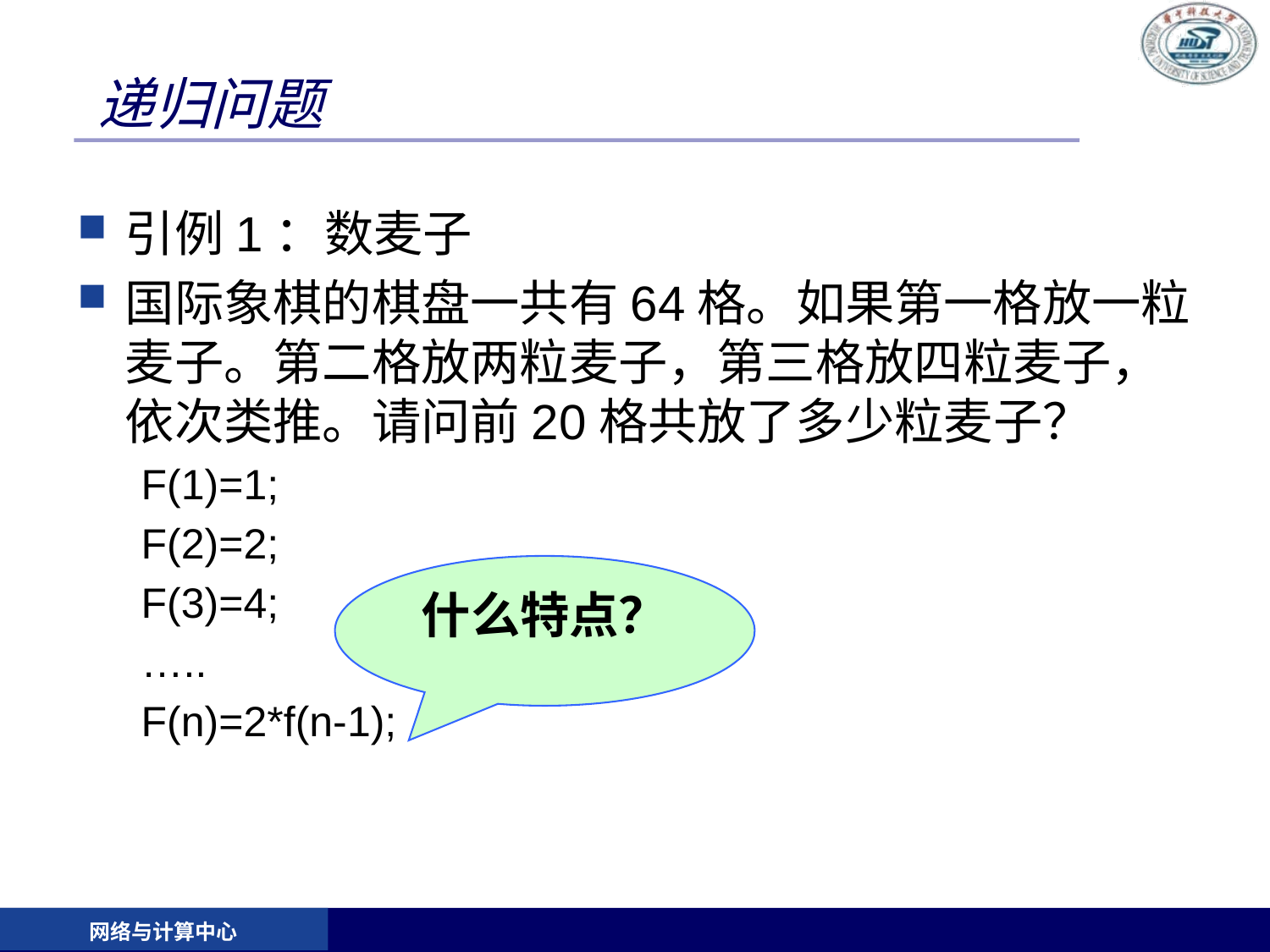

# 递归问题
引例1：数麦子
国际象棋的棋盘一共有64格。如果第一格放一粒麦子。第二格放两粒麦子，第三格放四粒麦子，依次类推。请问前20格共放了多少粒麦子？
F(1)=1;
F(2)=2;
F(3)=4;
…..
F(n)=2*f(n-1);

什么特点？
网络与计算中心